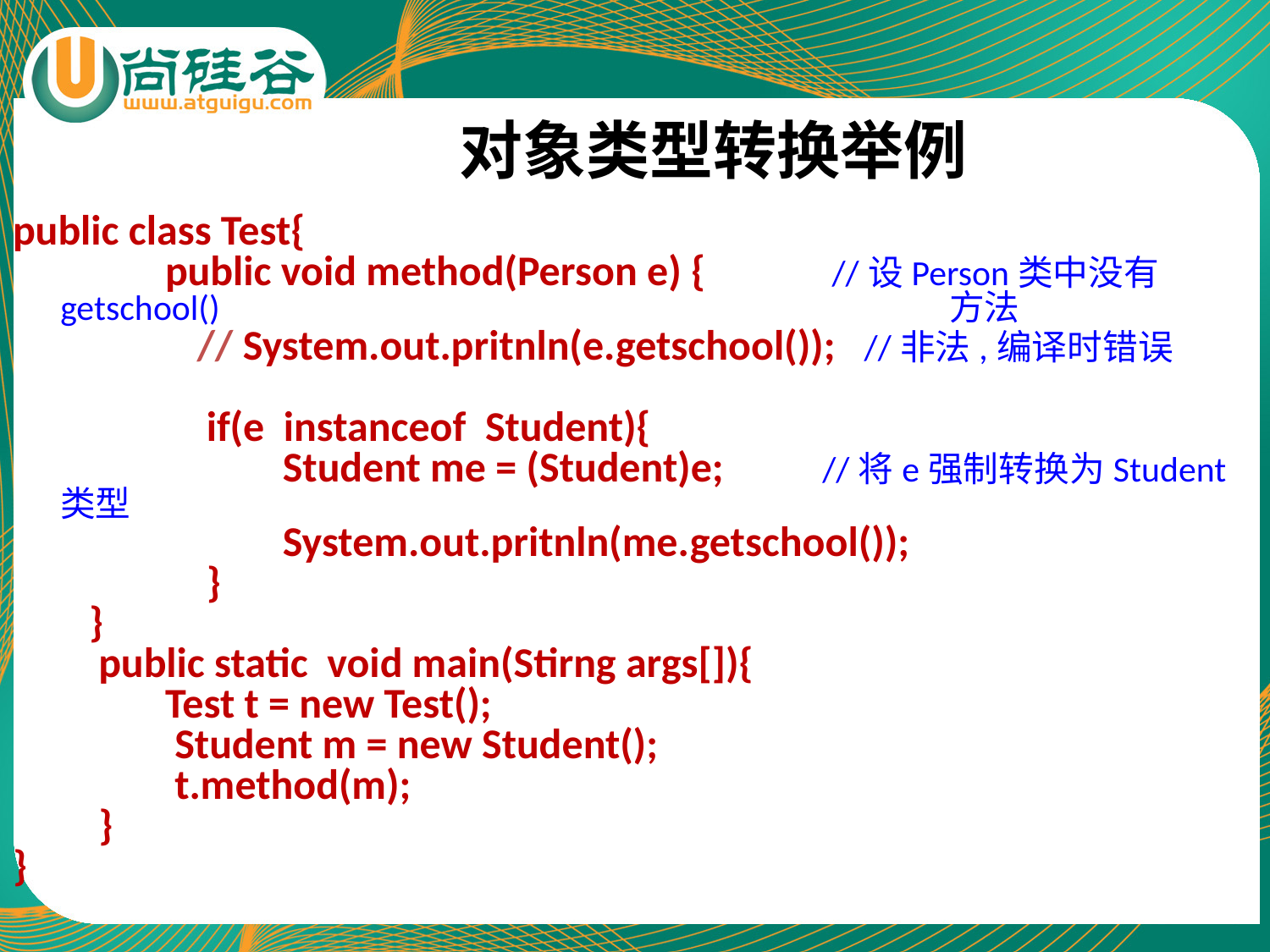

# 对象类型转换举例
public class Test{
	           public void method(Person e) {	 //设Person类中没有getschool()						方法
		 // System.out.pritnln(e.getschool());   //非法,编译时错误

		  if(e  instanceof  Student){
		          Student me = (Student)e;	//将e强制转换为Student类型
		          System.out.pritnln(me.getschool());
		  }
	   }
	    public static  void main(Stirng args[]){
	           Test t = new Test();
	            Student m = new Student();
	            t.method(m);
	    }
}